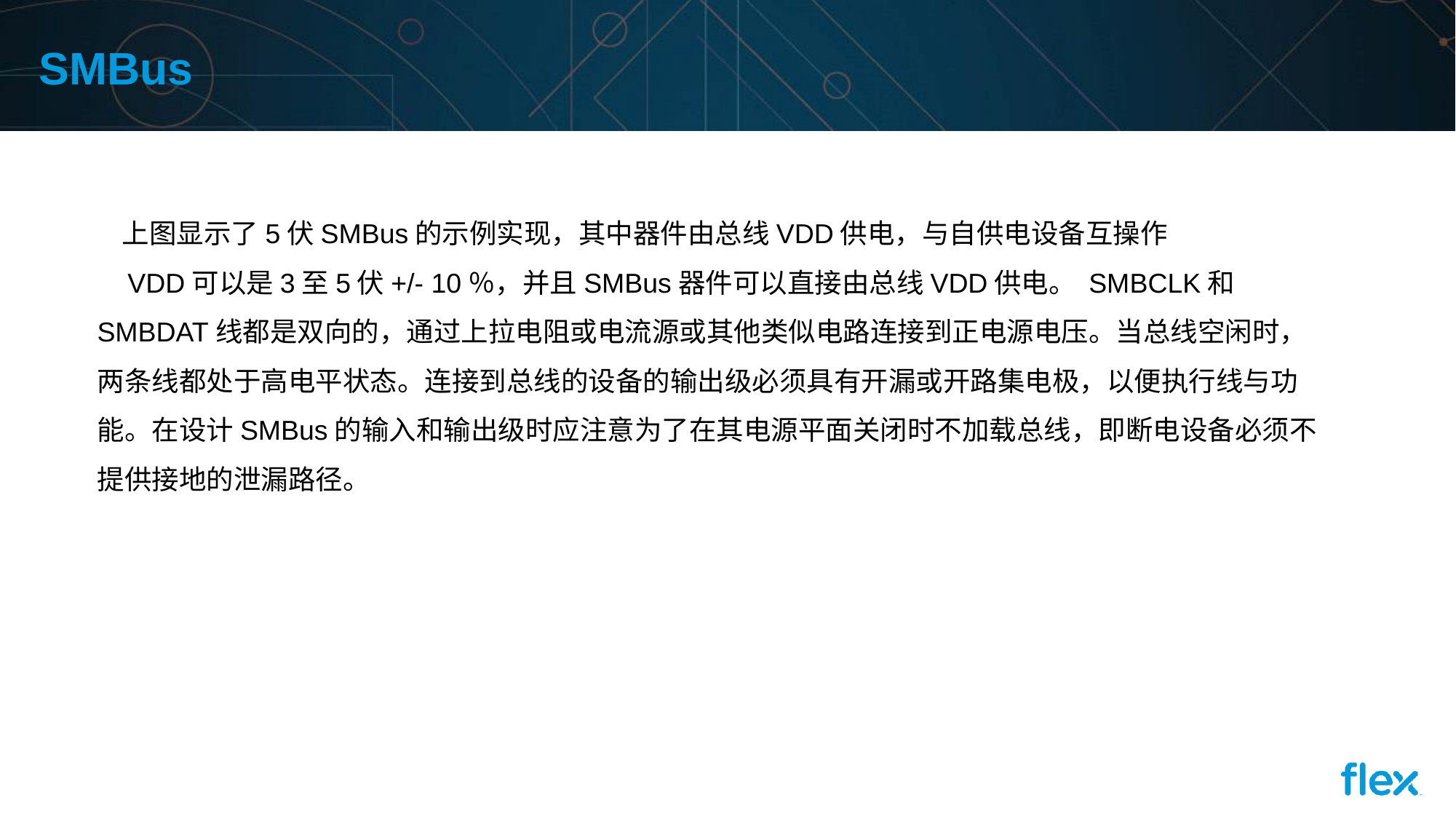

# SMBus
   上图显示了5伏SMBus的示例实现，其中器件由总线VDD供电，与自供电设备互操作
    VDD可以是3至5伏+/- 10％，并且SMBus器件可以直接由总线VDD供电。 SMBCLK和SMBDAT线都是双向的，通过上拉电阻或电流源或其他类似电路连接到正电源电压。当总线空闲时，两条线都处于高电平状态。连接到总线的设备的输出级必须具有开漏或开路集电极，以便执行线与功能。在设计SMBus的输入和输出级时应注意为了在其电源平面关闭时不加载总线，即断电设备必须不提供接地的泄漏路径。